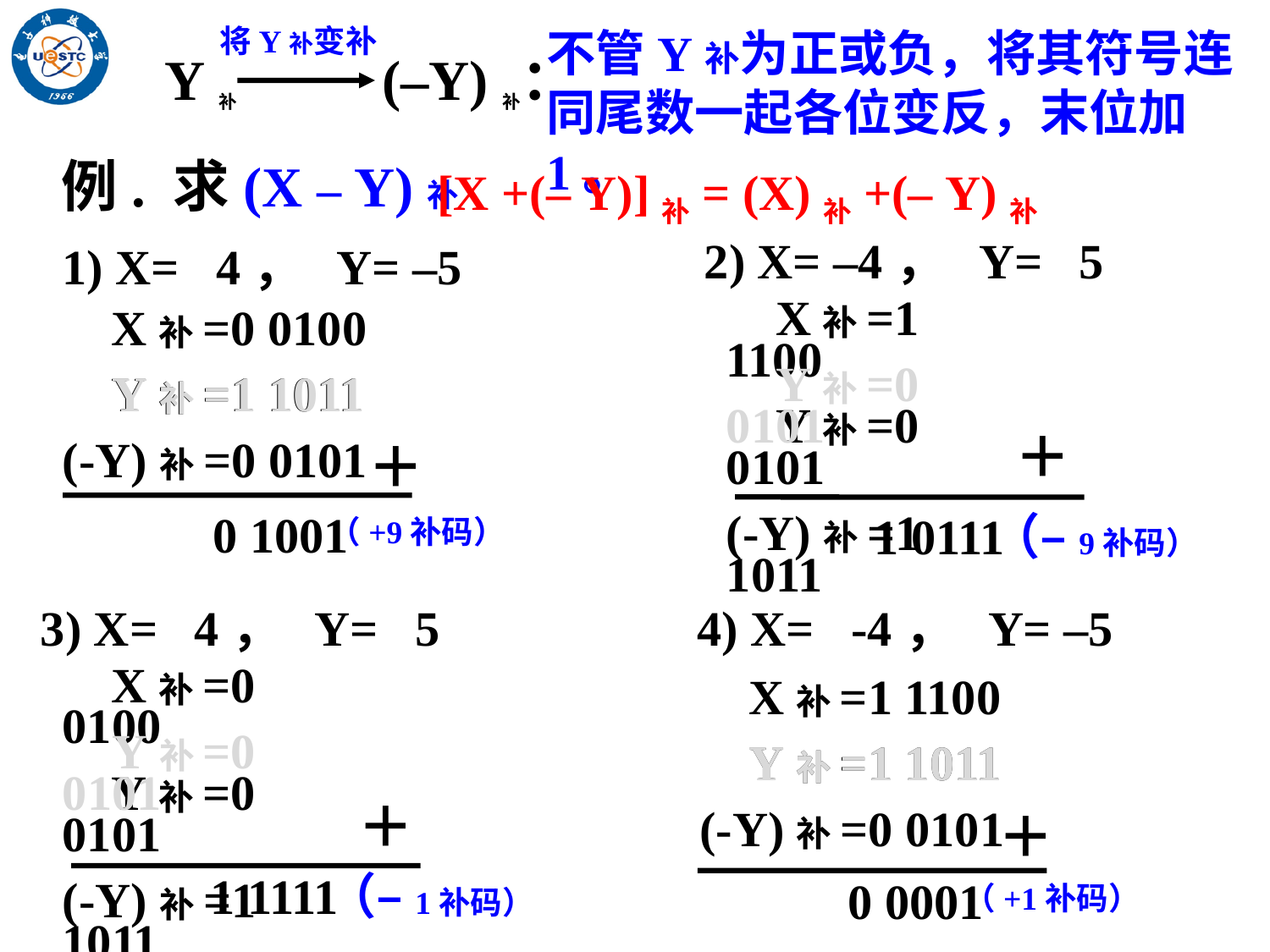

将Y补变补
不管Y补为正或负，将其符号连同尾数一起各位变反，末位加1。
Y补                   (–Y)补：

例. 求(X – Y)补
[X +(– Y)]补= (X)补+(– Y)补
2) X= –4，  Y=   5
    X补=1 1100
    Y补=0 0101
(-Y)补=1 1011

    Y补=0 0101
＋

1 0111
（–9补码）
1) X=   4，  Y= –5
    X补=0 0100
    Y补=1 1011
(-Y)补=0 0101

    Y补=1 1011
＋

0 1001
（+9补码）
3) X=   4，  Y=   5
    X补=0 0100
    Y补=0 0101
(-Y)补=1 1011

    Y补=0 0101
＋
1 1111
（–1补码）

4) X=   -4，  Y= –5
    X补=1 1100
    Y补=1 1011
(-Y)补=0 0101

    Y补=1 1011
＋
0 0001

（+1补码）